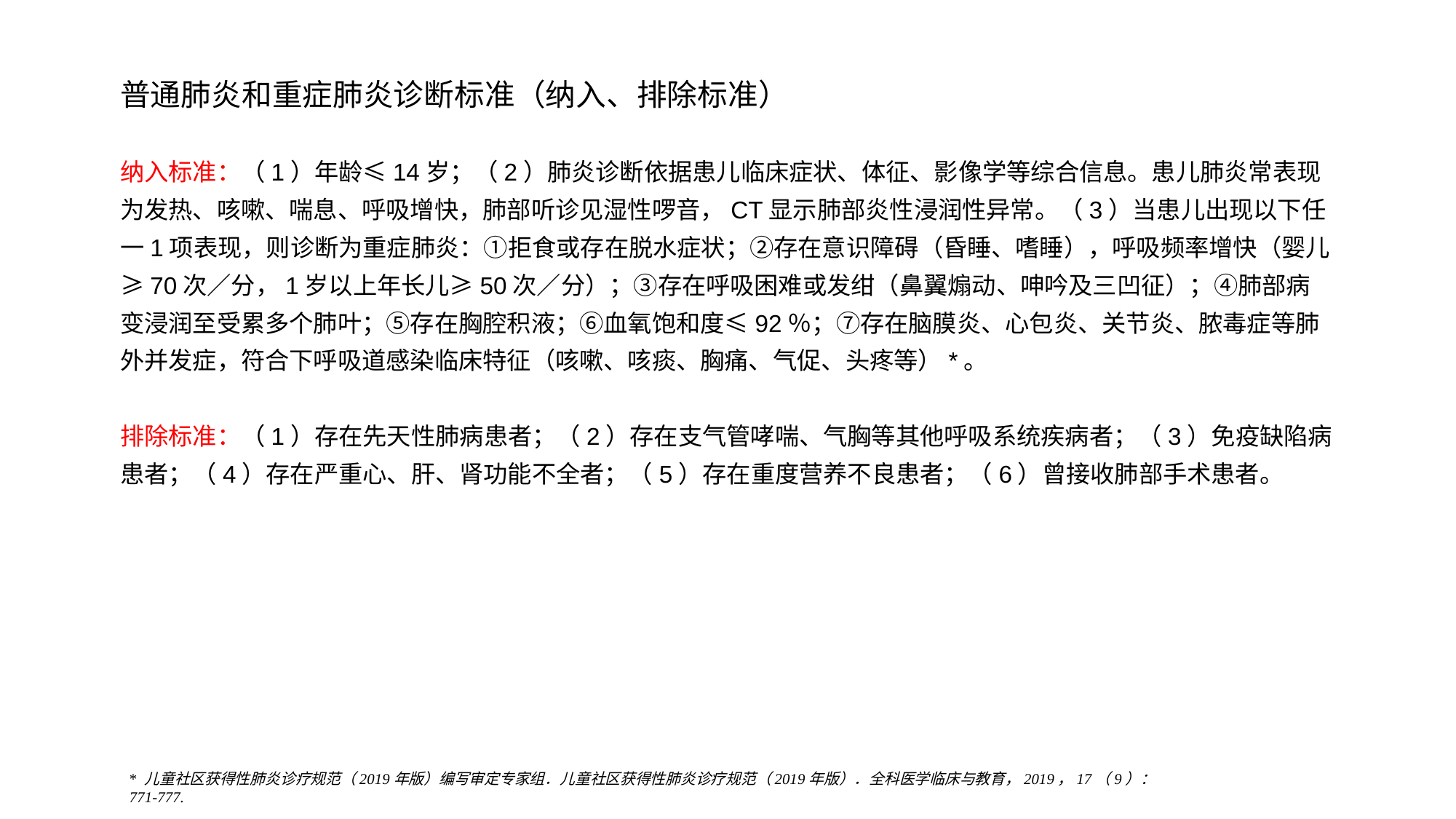

普通肺炎和重症肺炎诊断标准（纳入、排除标准）
纳入标准：（1）年龄≤14岁；（2）肺炎诊断依据患儿临床症状、体征、影像学等综合信息。患儿肺炎常表现为发热、咳嗽、喘息、呼吸增快，肺部听诊见湿性啰音，CT显示肺部炎性浸润性异常。（3）当患儿出现以下任一1项表现，则诊断为重症肺炎：①拒食或存在脱水症状；②存在意识障碍（昏睡、嗜睡），呼吸频率增快（婴儿≥70次／分，1岁以上年长儿≥50次／分）；③存在呼吸困难或发绀（鼻翼煽动、呻吟及三凹征）；④肺部病变浸润至受累多个肺叶；⑤存在胸腔积液；⑥血氧饱和度≤92％；⑦存在脑膜炎、心包炎、关节炎、脓毒症等肺外并发症，符合下呼吸道感染临床特征（咳嗽、咳痰、胸痛、气促、头疼等）*。

排除标准：（1）存在先天性肺病患者；（2）存在支气管哮喘、气胸等其他呼吸系统疾病者；（3）免疫缺陷病患者；（4）存在严重心、肝、肾功能不全者；（5）存在重度营养不良患者；（6）曾接收肺部手术患者。
* 儿童社区获得性肺炎诊疗规范（2019年版）编写审定专家组．儿童社区获得性肺炎诊疗规范（2019年版）．全科医学临床与教育，2019，17（9）：771-777.